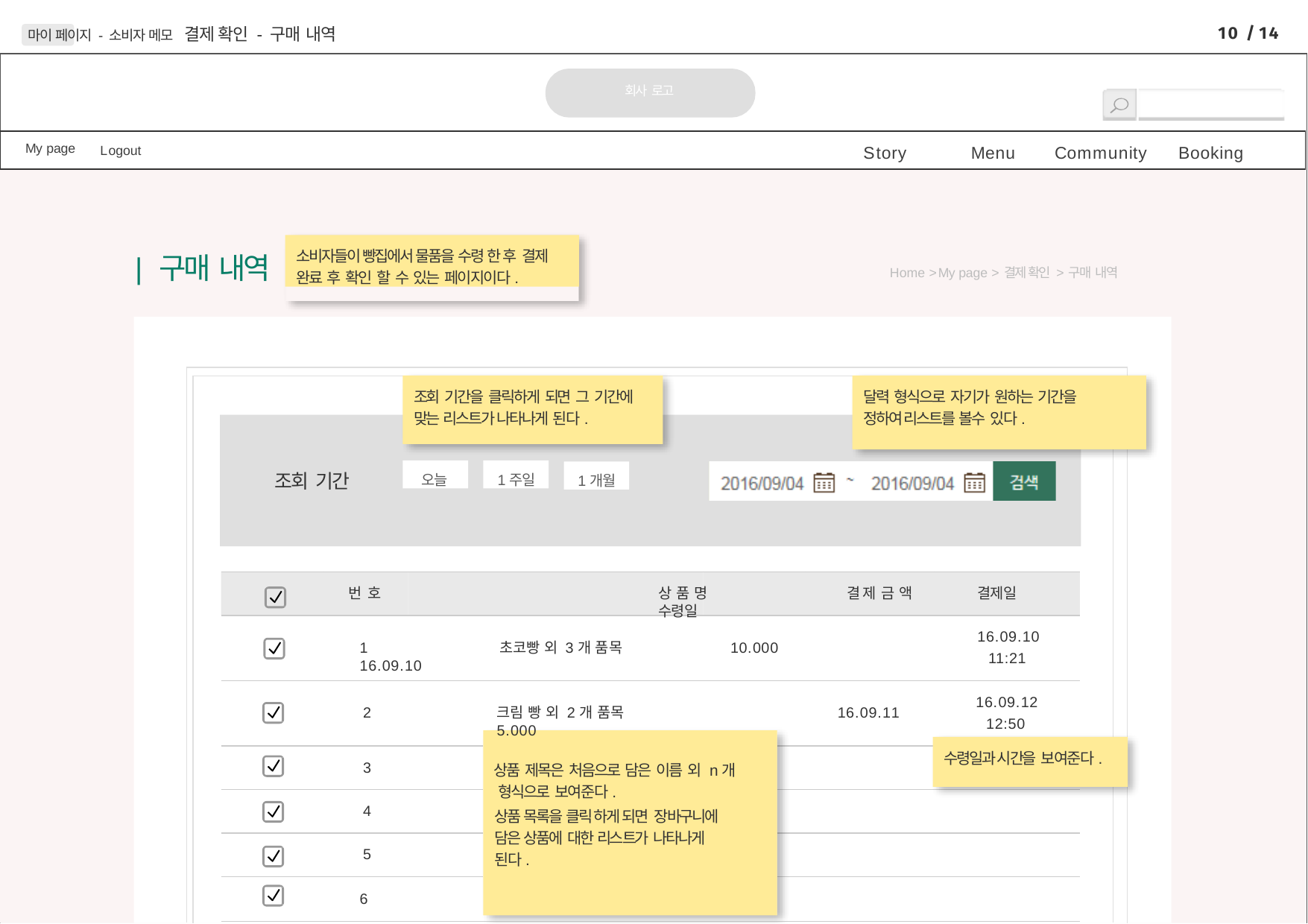

10 / 14
마이 페이지 - 소비자 메모    결제 확인 - 구매 내역

회사 로고

My page
Story
Menu
Community
Booking
Logout

소비자들이 빵집에서 물품을 수령 한 후  결제 완료 후 확인 할 수 있는 페이지이다.

| 구매 내역

Home > My page > 결제 확인 > 구매 내역

조회 기간을 클릭하게 되면 그 기간에  맞는 리스트가 나타나게 된다.
달력 형식으로 자기가 원하는 기간을
정하여 리스트를 볼수 있다.

오늘
1주일

1개월

조회 기간

번 호	상 품 명	결 제 금 액	결제일	수령일

16.09.10
11:21

1	초코빵 외 3개 품목	10.000 	16.09.10

16.09.12
12:50

2
크림 빵 외 2개 품목 	5.000

상품 제목은 처음으로 담은 이름 외 n개  형식으로 보여준다.
16.09.11

수령일과 시간을 보여준다.

3

4
상품 목록을 클릭 하게 되면  장바구니에 담은 상품에 대한 리스트가  나타나게 된다.

5

6